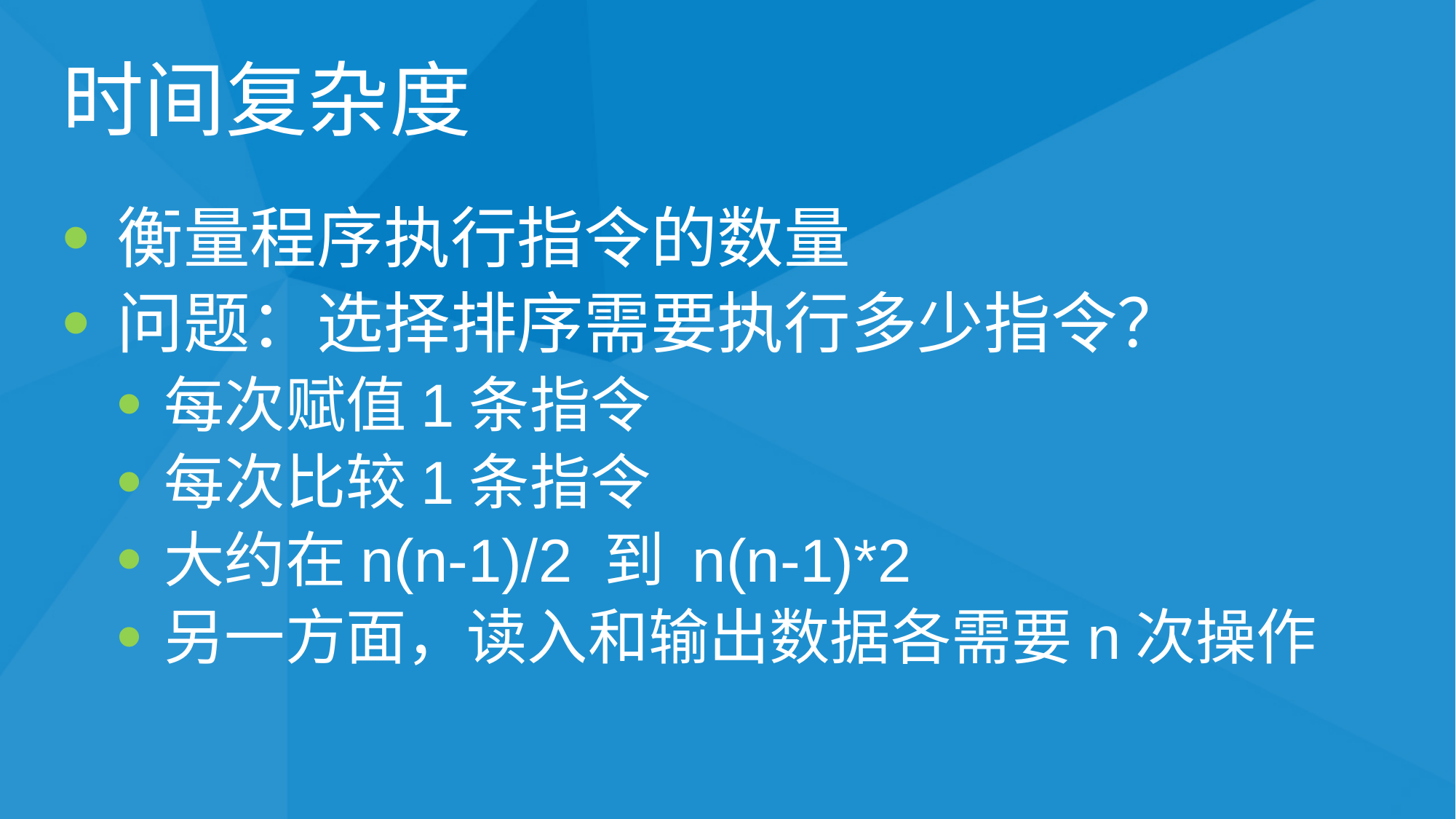

# 时间复杂度
衡量程序执行指令的数量
问题：选择排序需要执行多少指令？
每次赋值1条指令
每次比较1条指令
大约在n(n-1)/2 到 n(n-1)*2
另一方面，读入和输出数据各需要n次操作